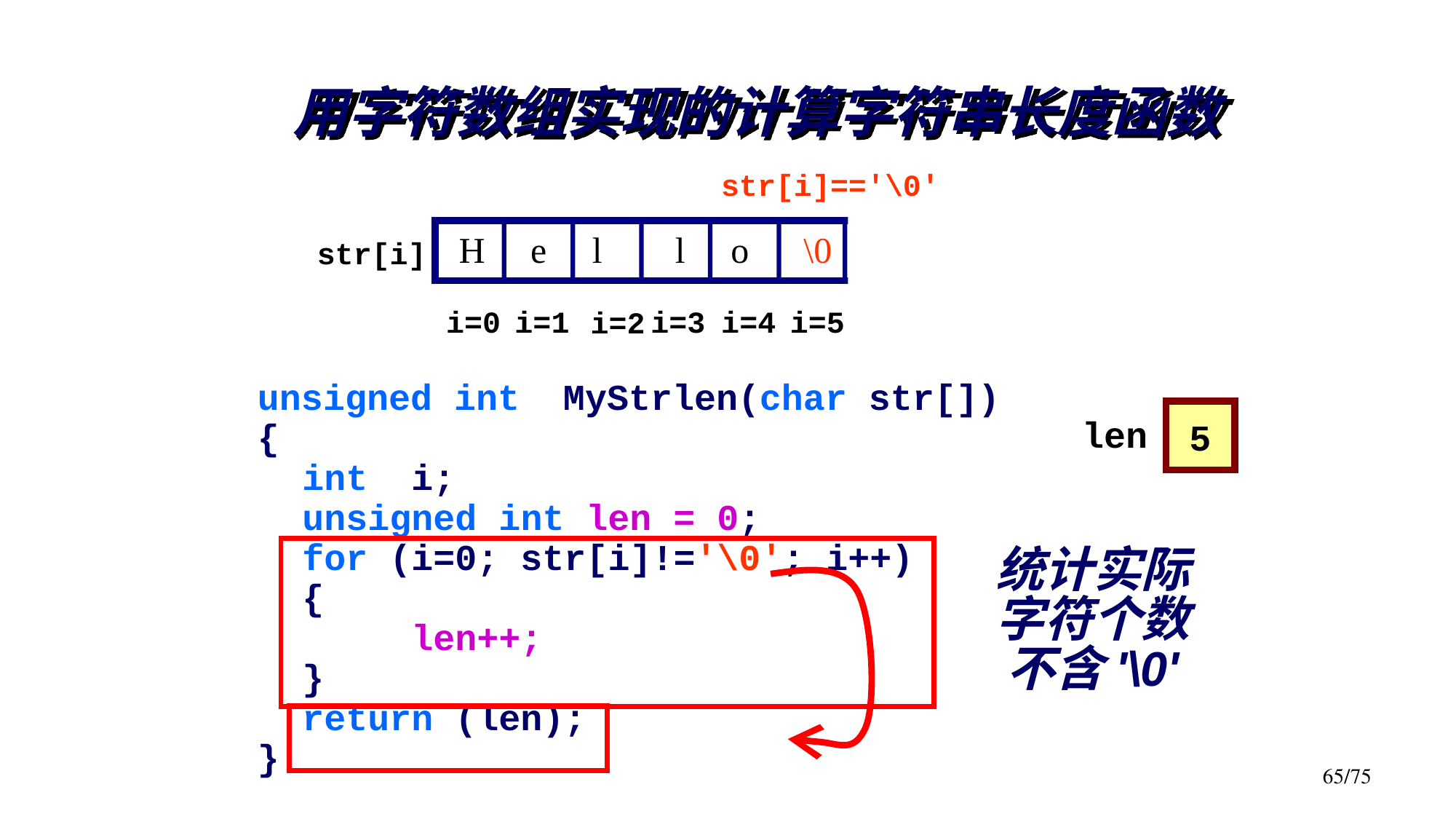

# 用字符数组实现的计算字符串长度函数
str[i]=='\0'

 H     e     l        l     o      \0
str[i]
i=0
i=1
i=3
i=4
i=5
i=2
unsigned int  MyStrlen(char str[])
{
	int  i;
	unsigned int len = 0;
	for (i=0; str[i]!='\0'; i++)
	{
		len++;
	}
	return (len);
}

len
0
1
5
3
4
2

统计实际字符个数
不含'\0'